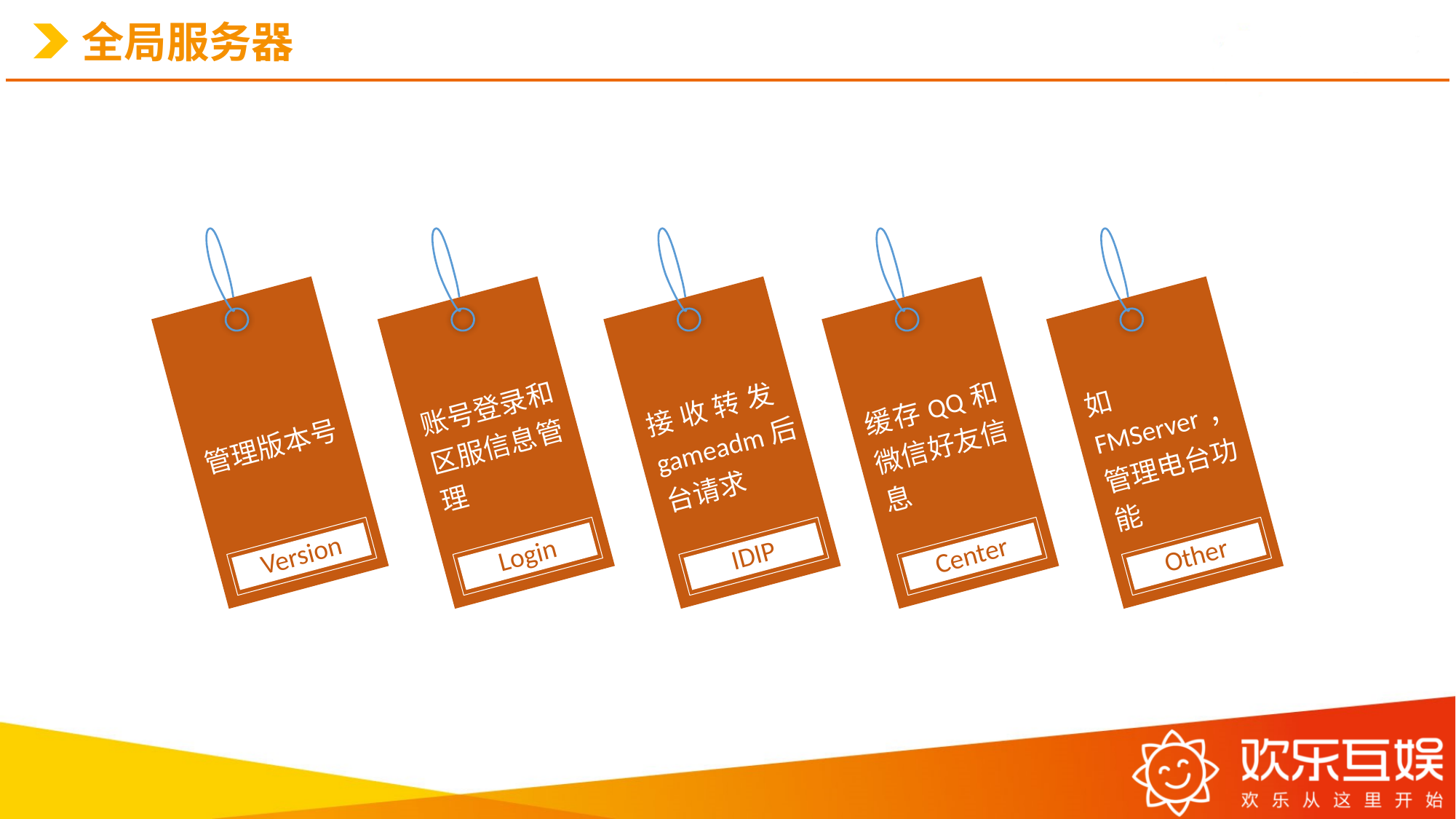

# 全局服务器

管理版本号

Version

账号登录和区服信息管理

Login

接收转发gameadm后台请求

IDIP

缓存QQ和微信好友信息

Center

如FMServer，管理电台功能

Other